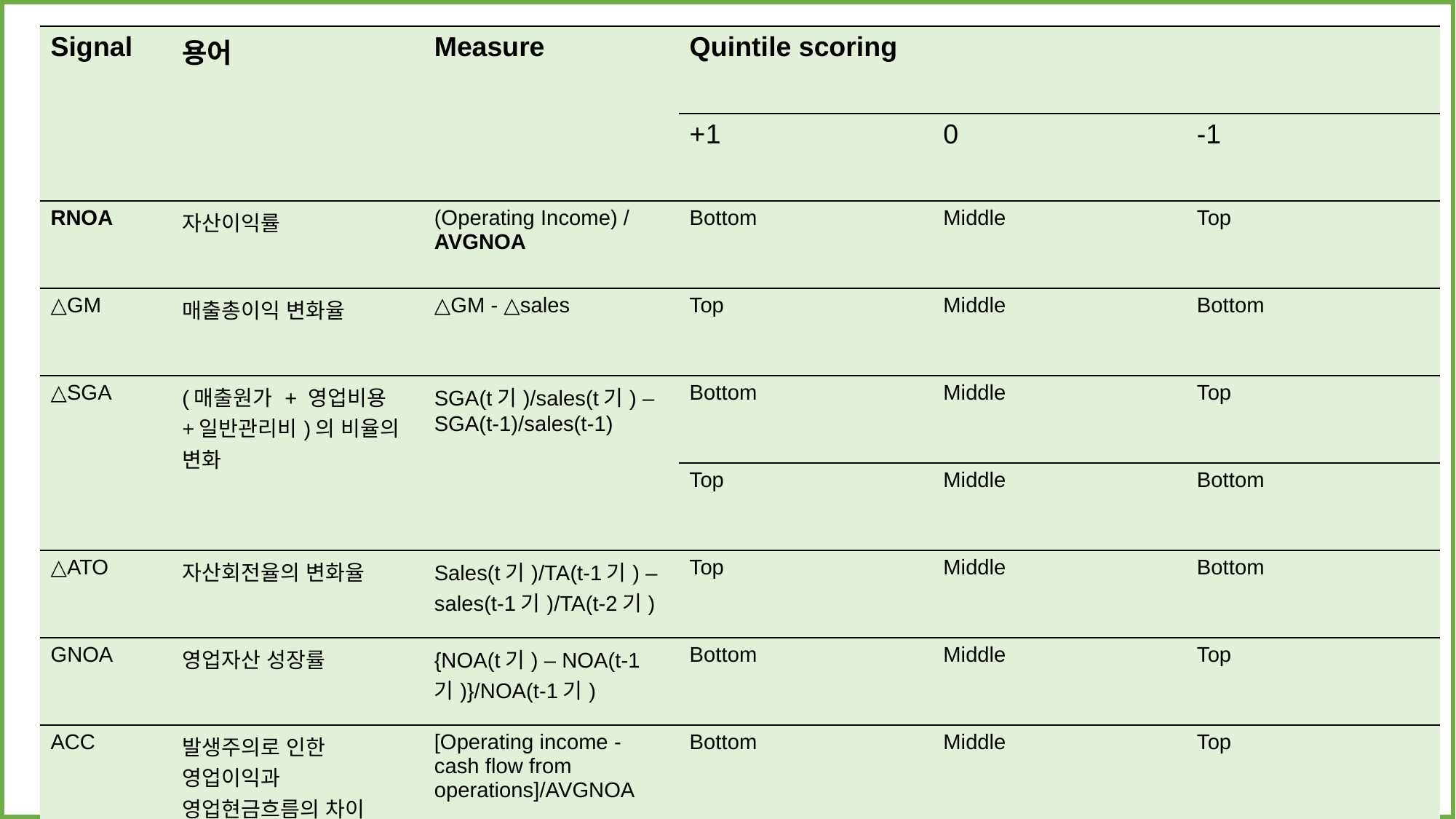

| Signal | 용어 | Measure | Quintile scoring |  |  |
| --- | --- | --- | --- | --- | --- |
|  |  |  | +1 | 0 | -1 |
| RNOA | 자산이익률 | (Operating Income) / AVGNOA | Bottom | Middle | Top |
| △GM | 매출총이익 변화율 | △GM - △sales | Top | Middle | Bottom |
| △SGA | (매출원가 + 영업비용 +일반관리비)의 비율의 변화 | SGA(t기)/sales(t기) – SGA(t-1)/sales(t-1) | Bottom | Middle | Top |
|  |  |  | Top | Middle | Bottom |
| △ATO | 자산회전율의 변화율 | Sales(t기)/TA(t-1기) – sales(t-1기)/TA(t-2기) | Top | Middle | Bottom |
| GNOA | 영업자산 성장률 | {NOA(t기) – NOA(t-1기)}/NOA(t-1기) | Bottom | Middle | Top |
| ACC | 발생주의로 인한 영업이익과 영업현금흐름의 차이 | [Operating income - cash flow from operations]/AVGNOA | Bottom | Middle | Top |